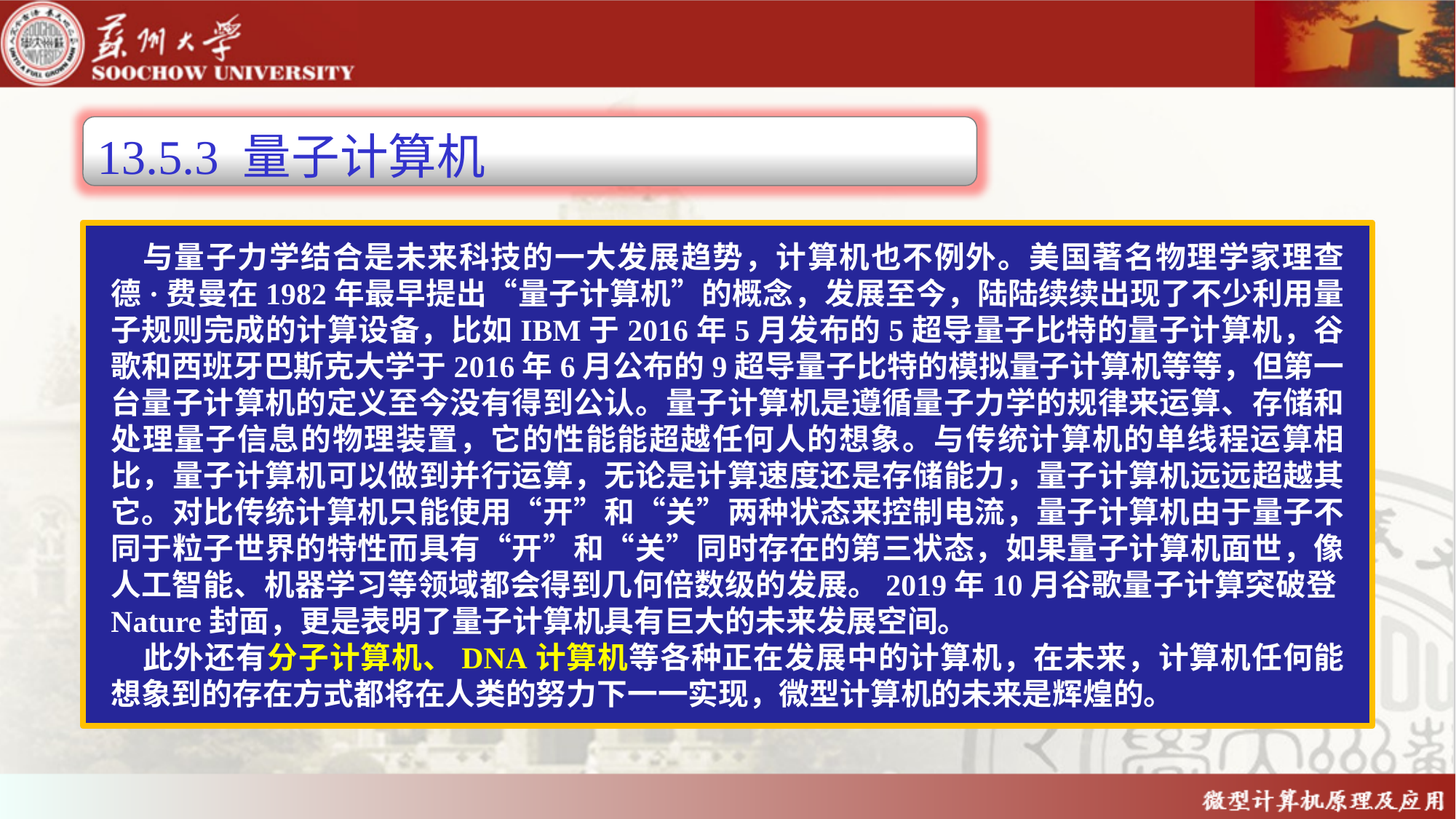

13.5.3 量子计算机
与量子力学结合是未来科技的一大发展趋势，计算机也不例外。美国著名物理学家理查德·费曼在1982年最早提出“量子计算机”的概念，发展至今，陆陆续续出现了不少利用量子规则完成的计算设备，比如IBM于2016年5月发布的5超导量子比特的量子计算机，谷歌和西班牙巴斯克大学于2016年6月公布的9超导量子比特的模拟量子计算机等等，但第一台量子计算机的定义至今没有得到公认。量子计算机是遵循量子力学的规律来运算、存储和处理量子信息的物理装置，它的性能能超越任何人的想象。与传统计算机的单线程运算相比，量子计算机可以做到并行运算，无论是计算速度还是存储能力，量子计算机远远超越其它。对比传统计算机只能使用“开”和“关”两种状态来控制电流，量子计算机由于量子不同于粒子世界的特性而具有“开”和“关”同时存在的第三状态，如果量子计算机面世，像人工智能、机器学习等领域都会得到几何倍数级的发展。2019年10月谷歌量子计算突破登Nature封面，更是表明了量子计算机具有巨大的未来发展空间。
此外还有分子计算机、DNA计算机等各种正在发展中的计算机，在未来，计算机任何能想象到的存在方式都将在人类的努力下一一实现，微型计算机的未来是辉煌的。